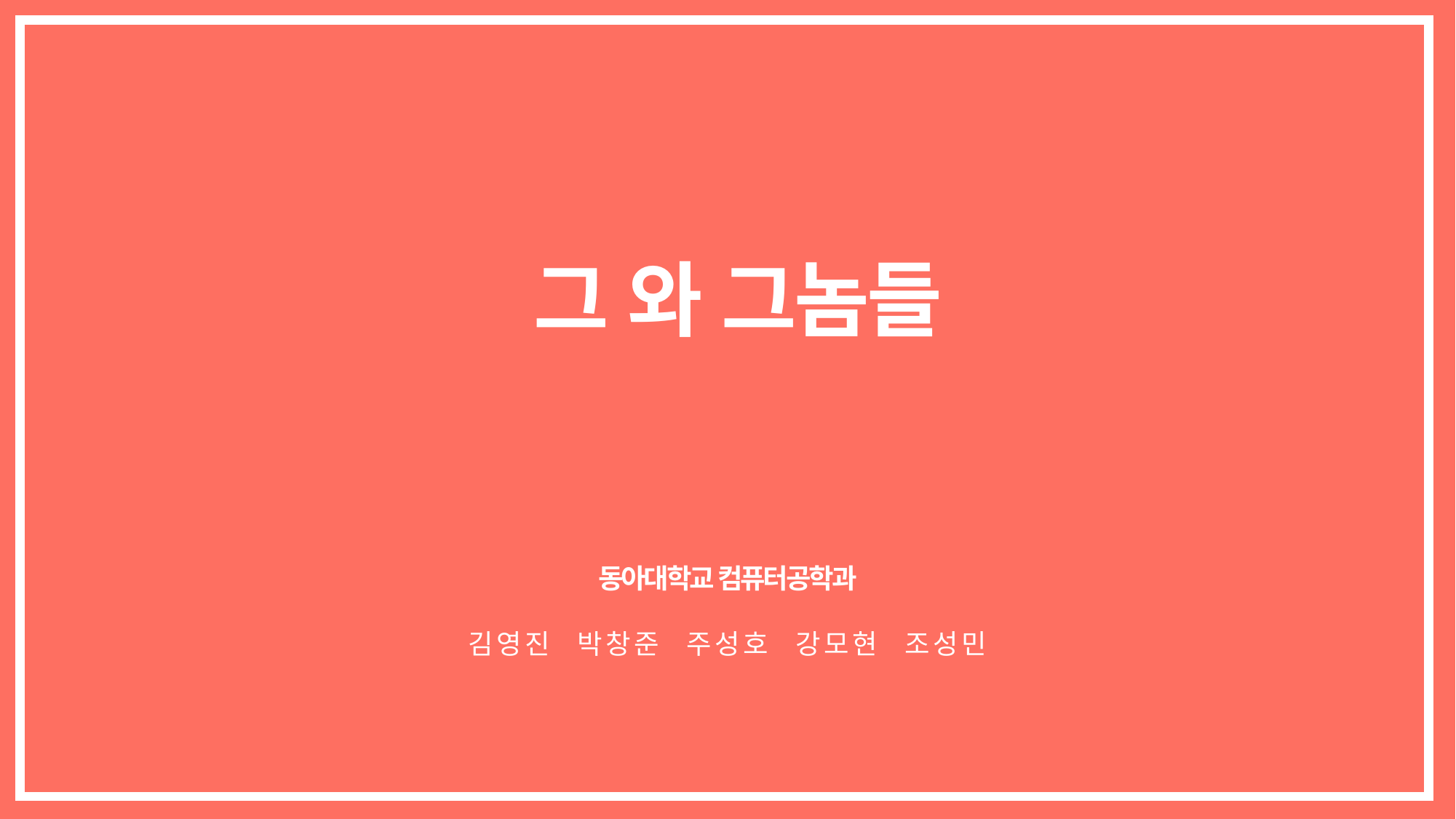

그 와 그놈들
동아대학교 컴퓨터공학과

김 영 진	박 창 준	주 성 호	강 모 현	조 성 민